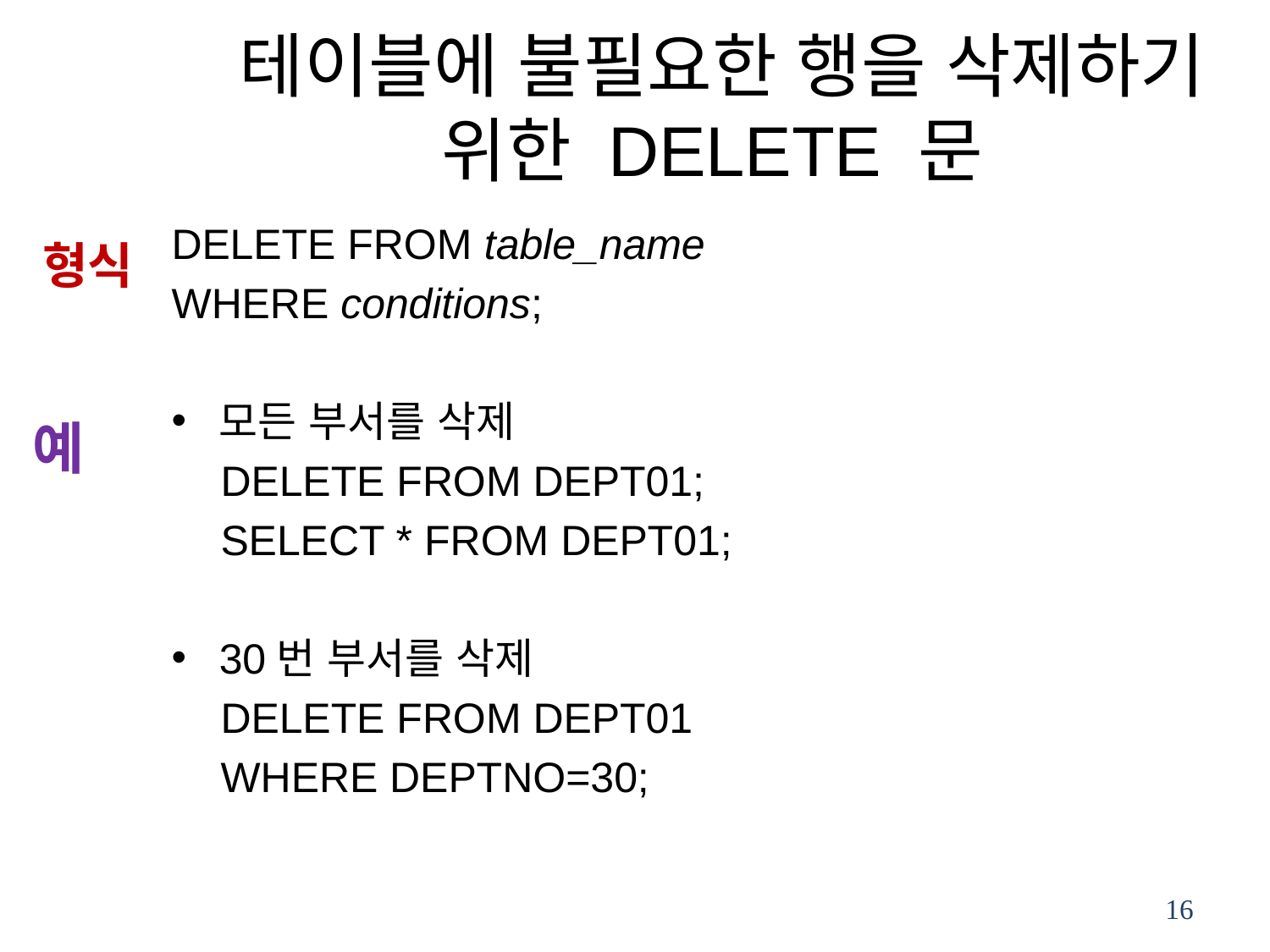

# 테이블에 불필요한 행을 삭제하기 위한 DELETE 문
DELETE FROM table_name
WHERE conditions;

모든 부서를 삭제
DELETE FROM DEPT01;
SELECT * FROM DEPT01;

30번 부서를 삭제
DELETE FROM DEPT01
WHERE DEPTNO=30;

형식
예
16